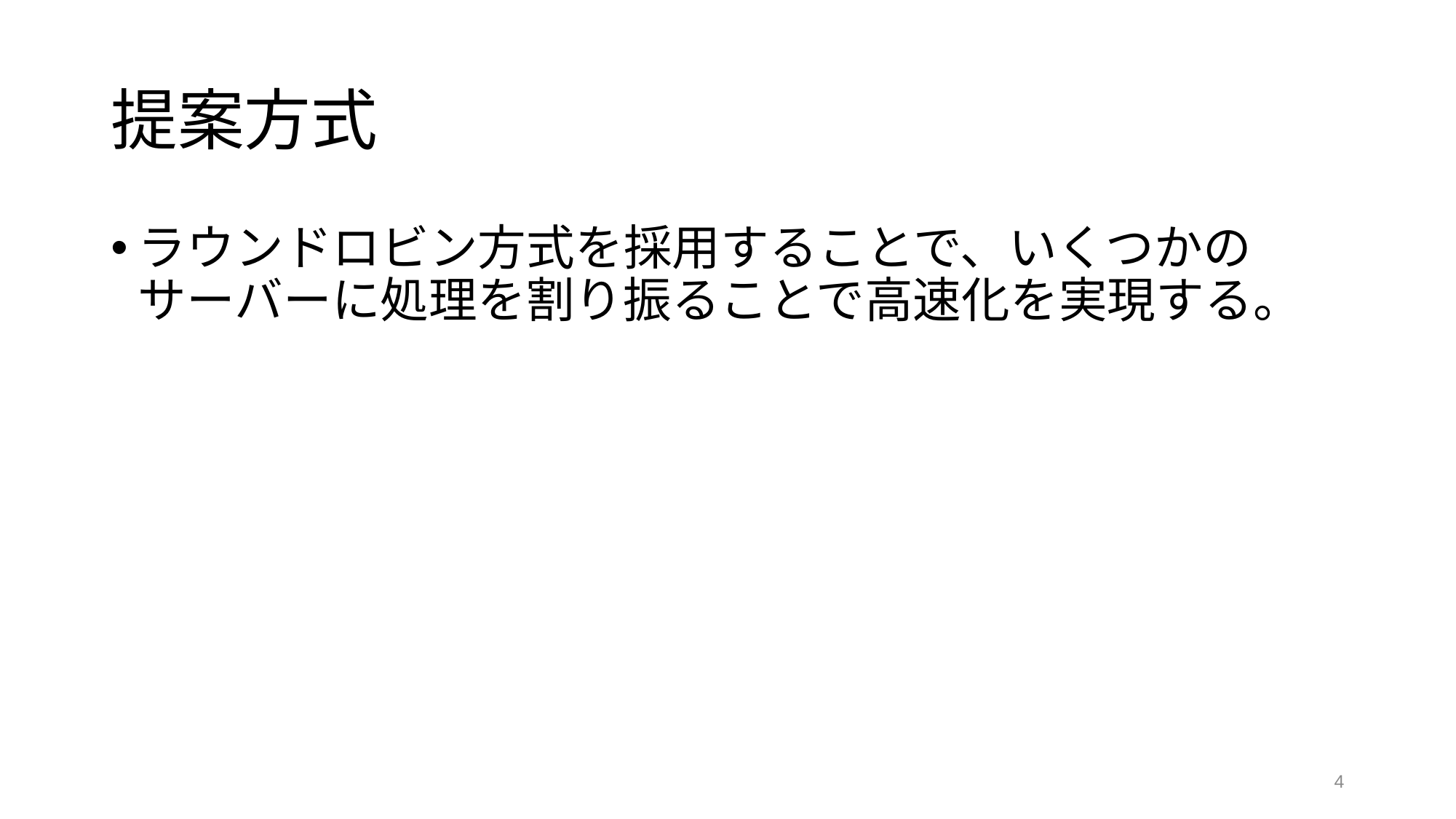

# 提案方式
ラウンドロビン方式を採用することで、いくつかのサーバーに処理を割り振ることで高速化を実現する。
4